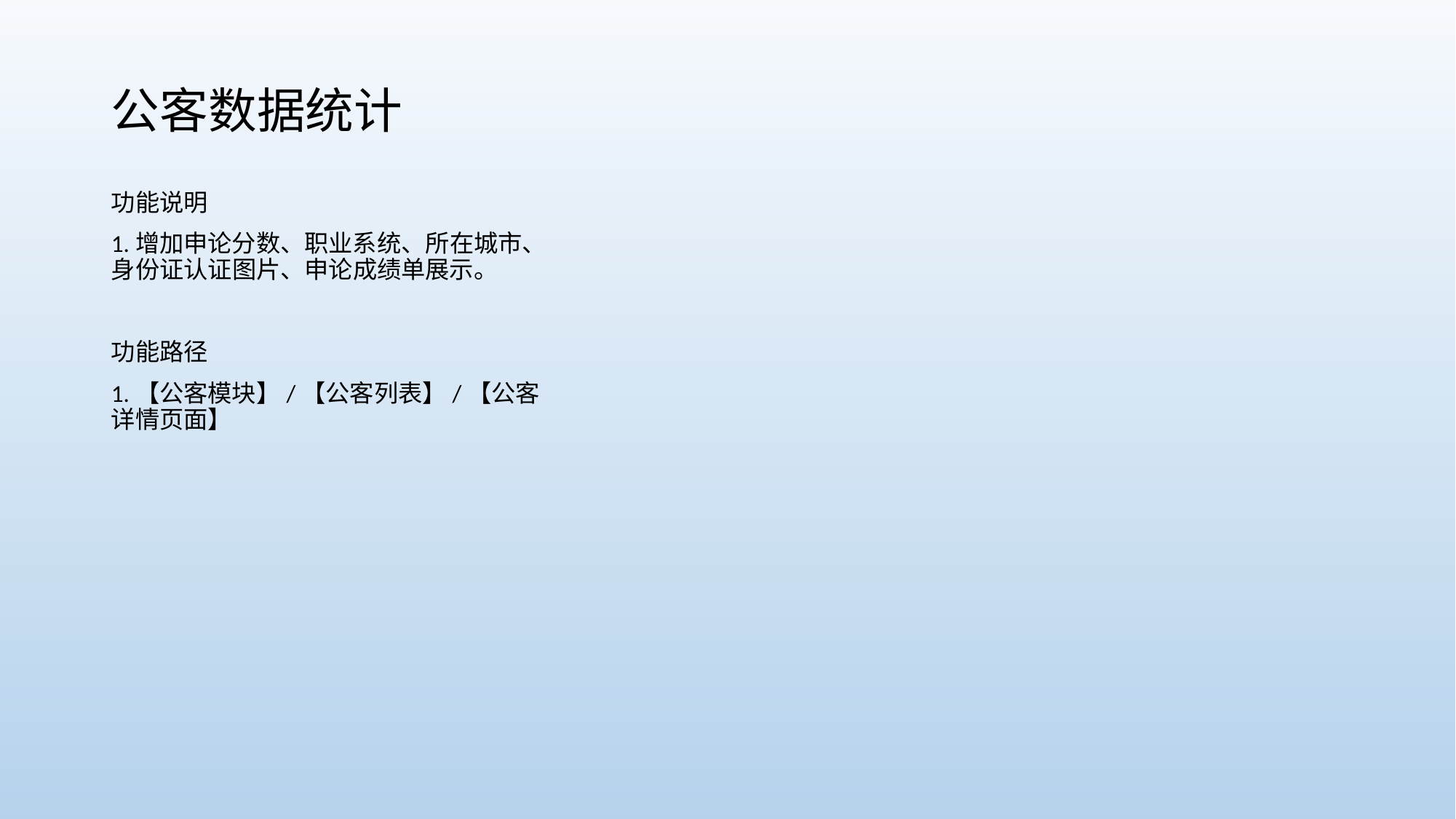

# 公客数据统计

功能说明
1.增加申论分数、职业系统、所在城市、身份证认证图片、申论成绩单展示。

功能路径
1.【公客模块】/【公客列表】/【公客详情页面】